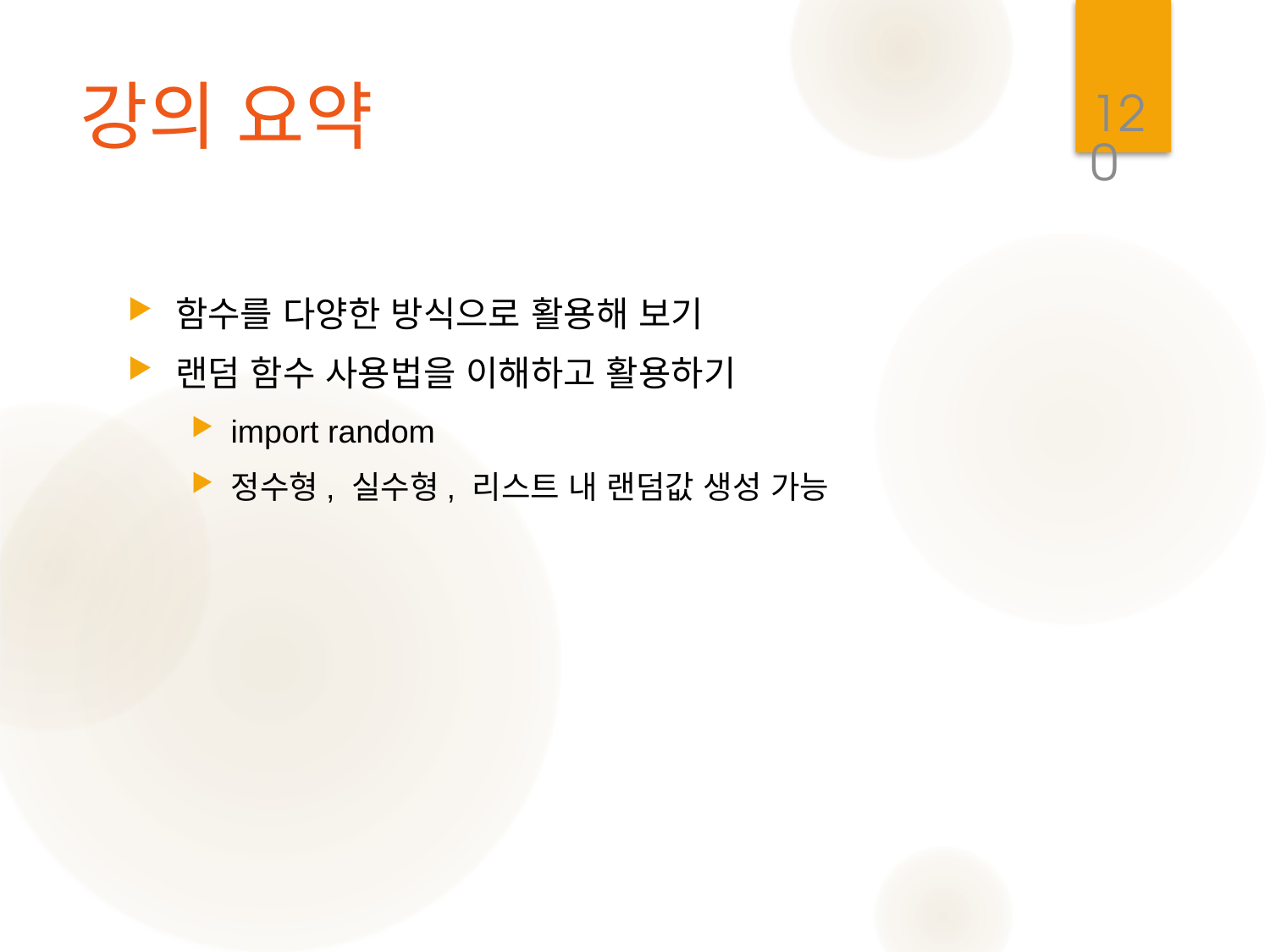

120
# 강의 요약
함수를 다양한 방식으로 활용해 보기
랜덤 함수 사용법을 이해하고 활용하기
import random
정수형, 실수형, 리스트 내 랜덤값 생성 가능